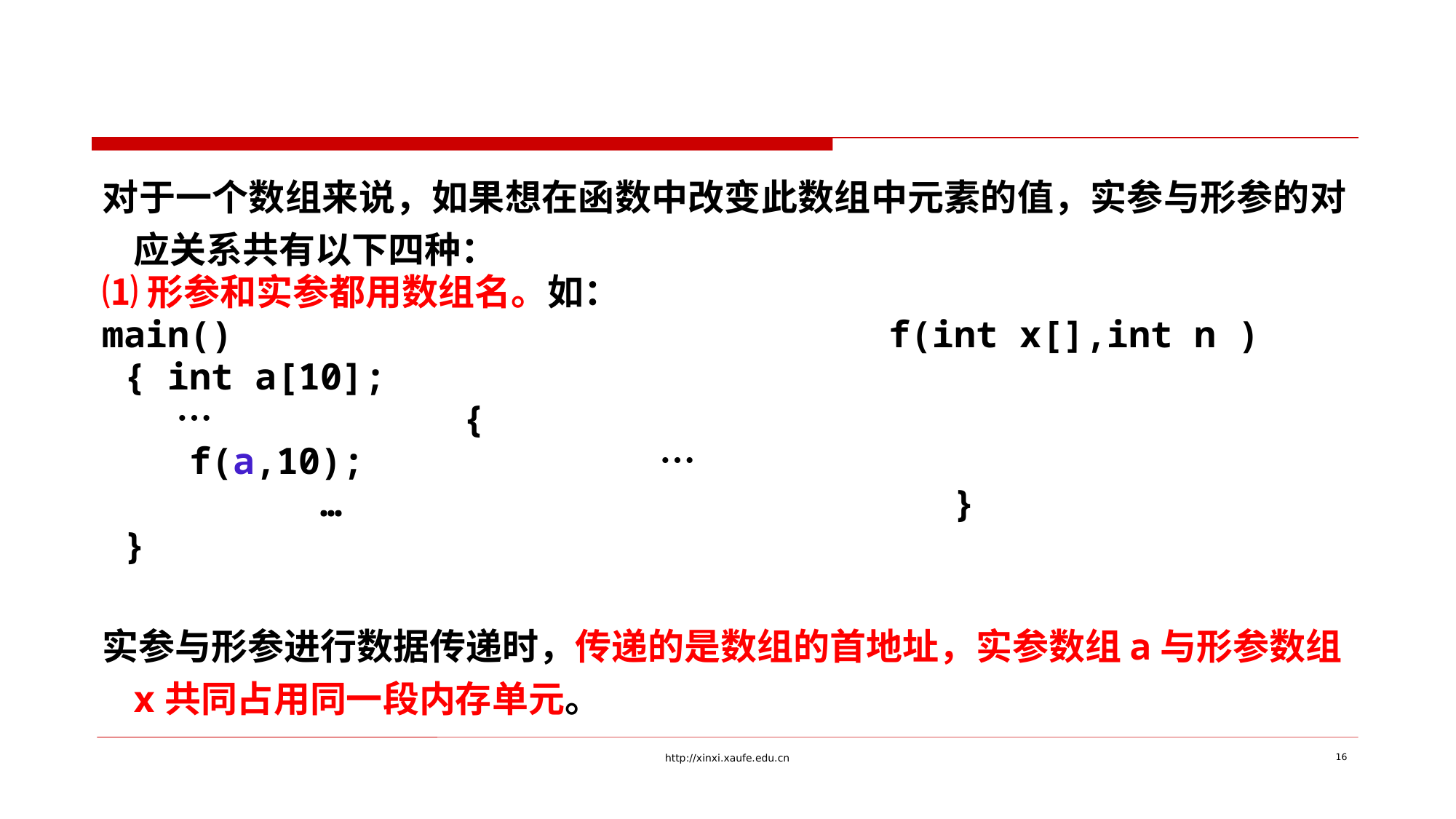

对于一个数组来说，如果想在函数中改变此数组中元素的值，实参与形参的对应关系共有以下四种：
⑴形参和实参都用数组名。如：
main()                              f(int x[],int n )
 { int a[10];
         …                        　{
    f(a,10); 　　                   　…
          …                            }
 }

实参与形参进行数据传递时，传递的是数组的首地址，实参数组a与形参数组x共同占用同一段内存单元。
http://xinxi.xaufe.edu.cn
16